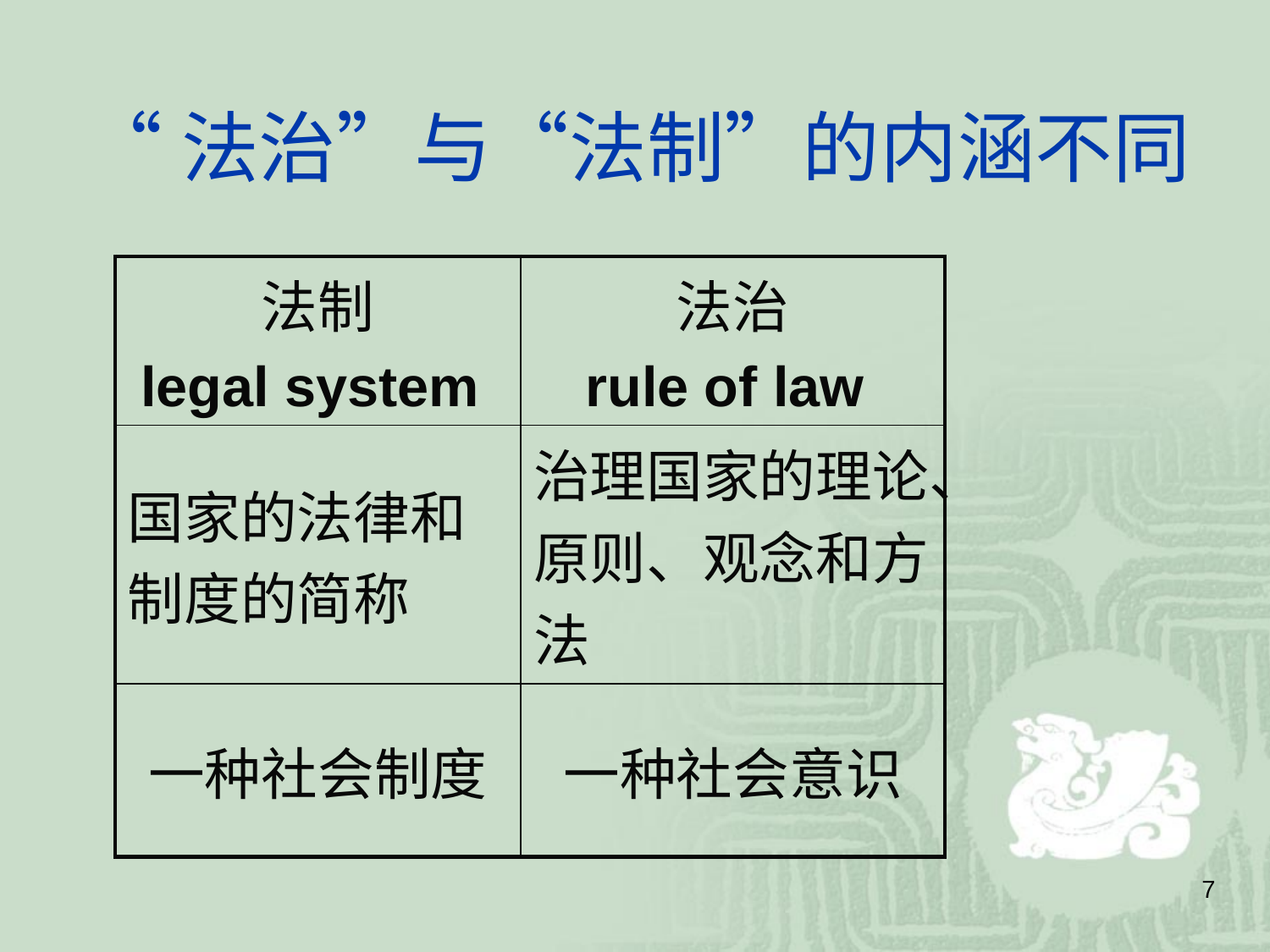

# “法治”与“法制”的内涵不同

| 法制 legal system | 法治 rule of law |
| --- | --- |
| 国家的法律和制度的简称 | 治理国家的理论、原则、观念和方法 |
| 一种社会制度 | 一种社会意识 |
7